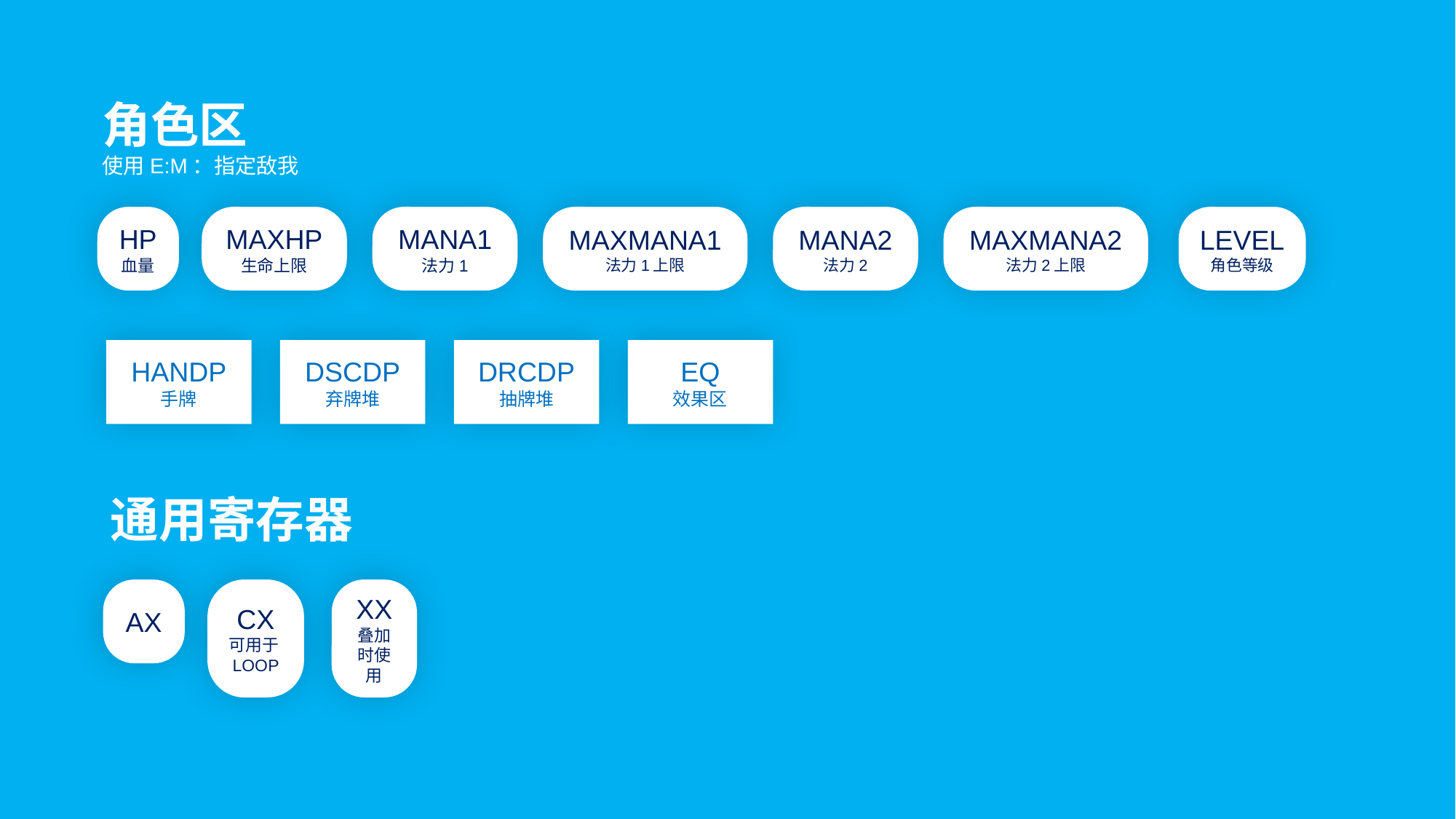

角色区
使用E:M：指定敌我
HP
血量
MAXHP
生命上限
MANA1
法力1
MAXMANA1
法力1上限
MANA2
法力2
MAXMANA2
法力2上限
LEVEL
角色等级
HANDP
手牌
DSCDP
弃牌堆
DRCDP
抽牌堆
EQ
效果区
通用寄存器

AX
CX
可用于LOOP
XX
叠加时使用